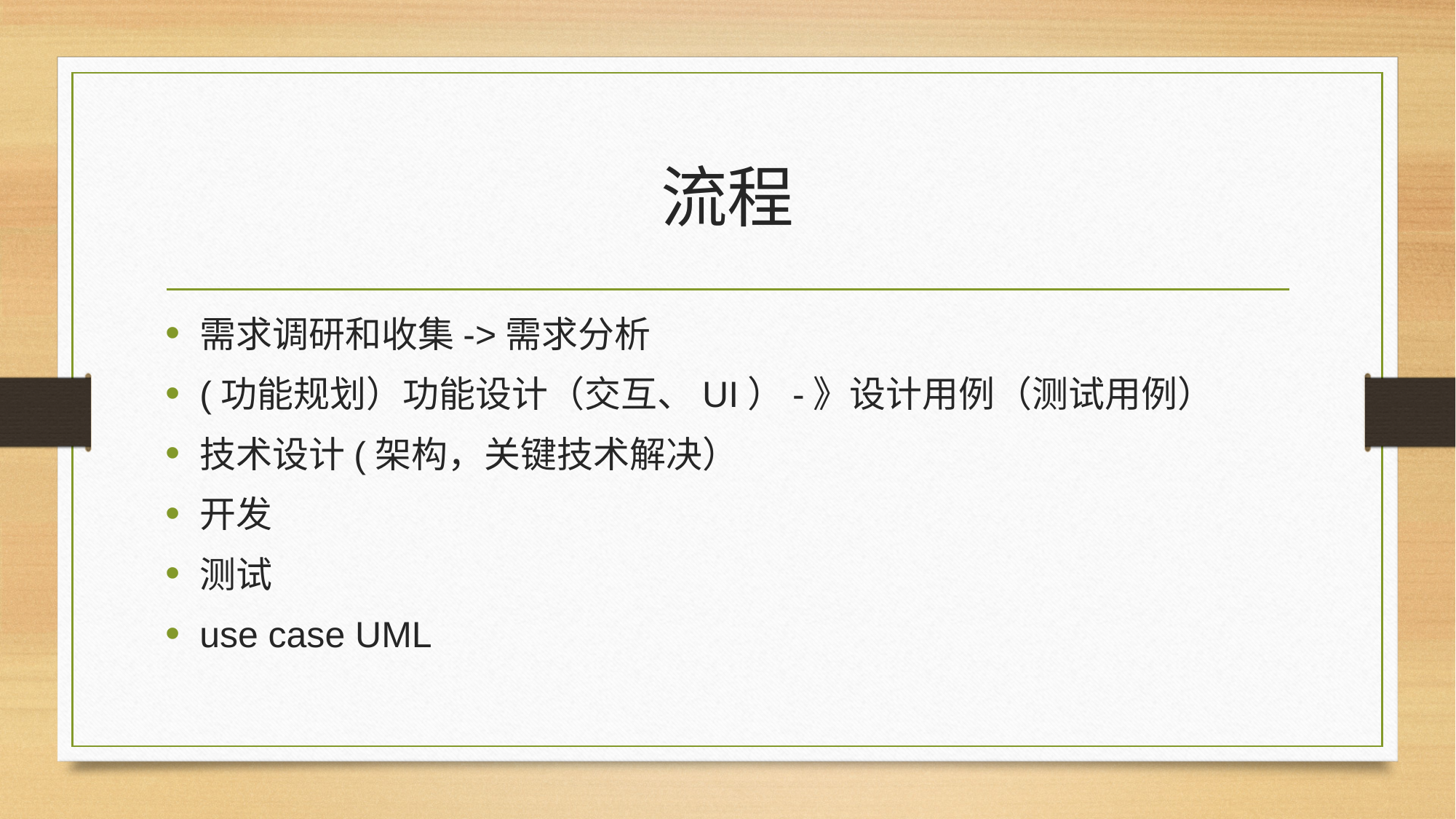

# 流程
需求调研和收集->需求分析
(功能规划）功能设计（交互、UI）-》设计用例（测试用例）
技术设计(架构，关键技术解决）
开发
测试
use case UML